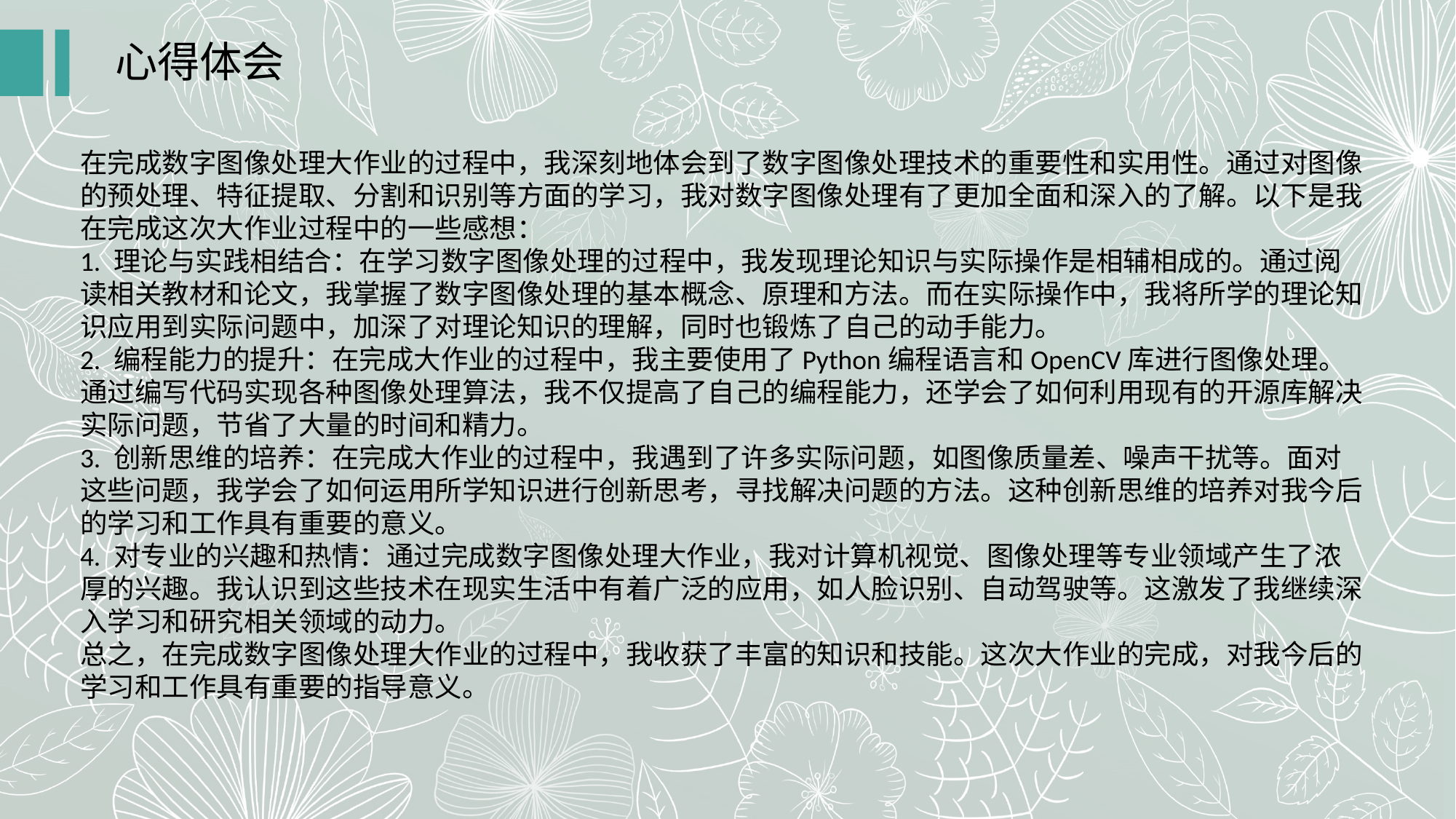

心得体会
在完成数字图像处理大作业的过程中，我深刻地体会到了数字图像处理技术的重要性和实用性。通过对图像的预处理、特征提取、分割和识别等方面的学习，我对数字图像处理有了更加全面和深入的了解。以下是我在完成这次大作业过程中的一些感想：
1. 理论与实践相结合：在学习数字图像处理的过程中，我发现理论知识与实际操作是相辅相成的。通过阅读相关教材和论文，我掌握了数字图像处理的基本概念、原理和方法。而在实际操作中，我将所学的理论知识应用到实际问题中，加深了对理论知识的理解，同时也锻炼了自己的动手能力。
2. 编程能力的提升：在完成大作业的过程中，我主要使用了Python编程语言和OpenCV库进行图像处理。通过编写代码实现各种图像处理算法，我不仅提高了自己的编程能力，还学会了如何利用现有的开源库解决实际问题，节省了大量的时间和精力。
3. 创新思维的培养：在完成大作业的过程中，我遇到了许多实际问题，如图像质量差、噪声干扰等。面对这些问题，我学会了如何运用所学知识进行创新思考，寻找解决问题的方法。这种创新思维的培养对我今后的学习和工作具有重要的意义。
4. 对专业的兴趣和热情：通过完成数字图像处理大作业，我对计算机视觉、图像处理等专业领域产生了浓厚的兴趣。我认识到这些技术在现实生活中有着广泛的应用，如人脸识别、自动驾驶等。这激发了我继续深入学习和研究相关领域的动力。
总之，在完成数字图像处理大作业的过程中，我收获了丰富的知识和技能。这次大作业的完成，对我今后的学习和工作具有重要的指导意义。